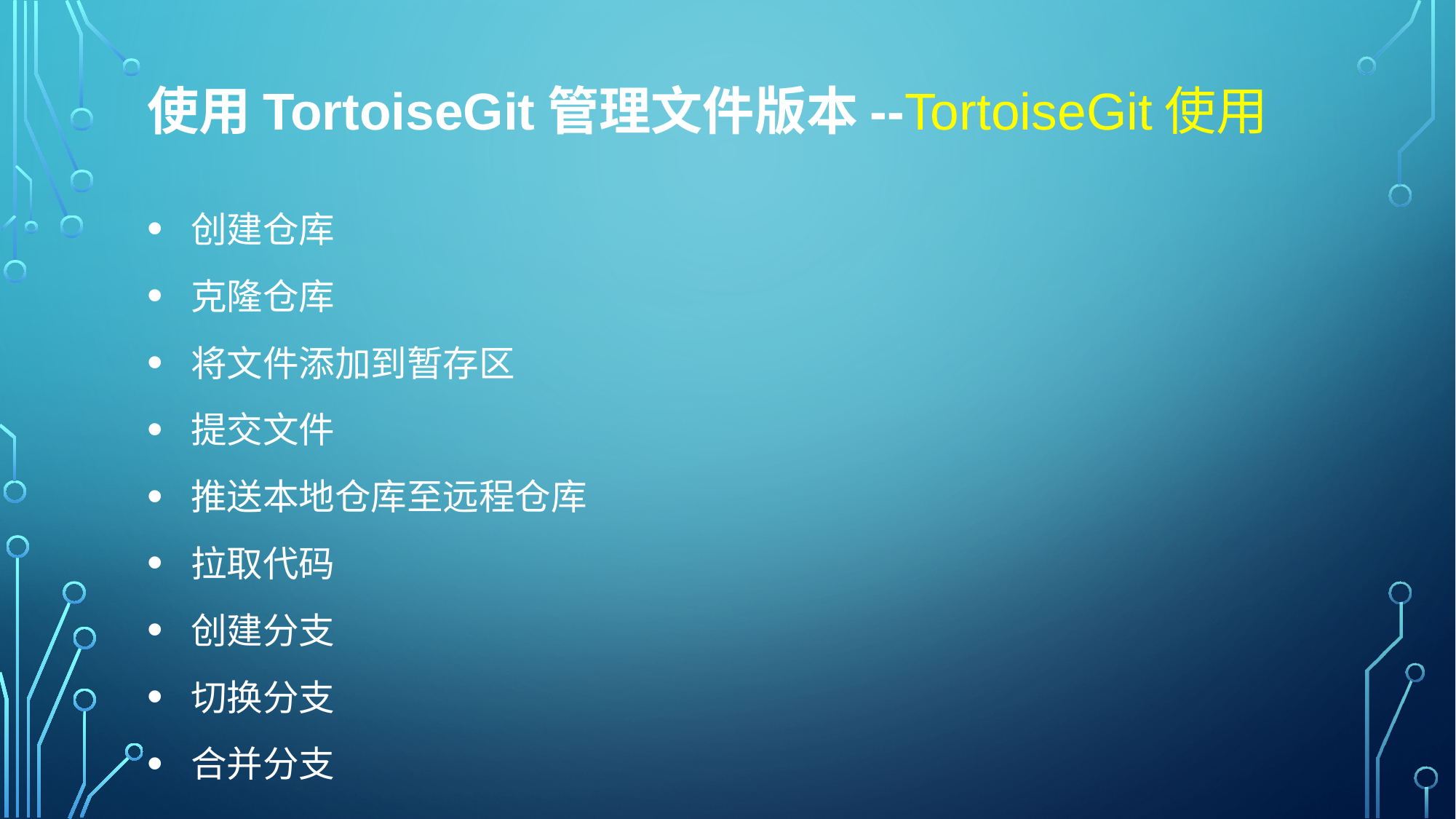

# 使用TortoiseGit管理文件版本--TortoiseGit使用
 创建仓库
 克隆仓库
 将文件添加到暂存区
 提交文件
 推送本地仓库至远程仓库
 拉取代码
 创建分支
 切换分支
 合并分支